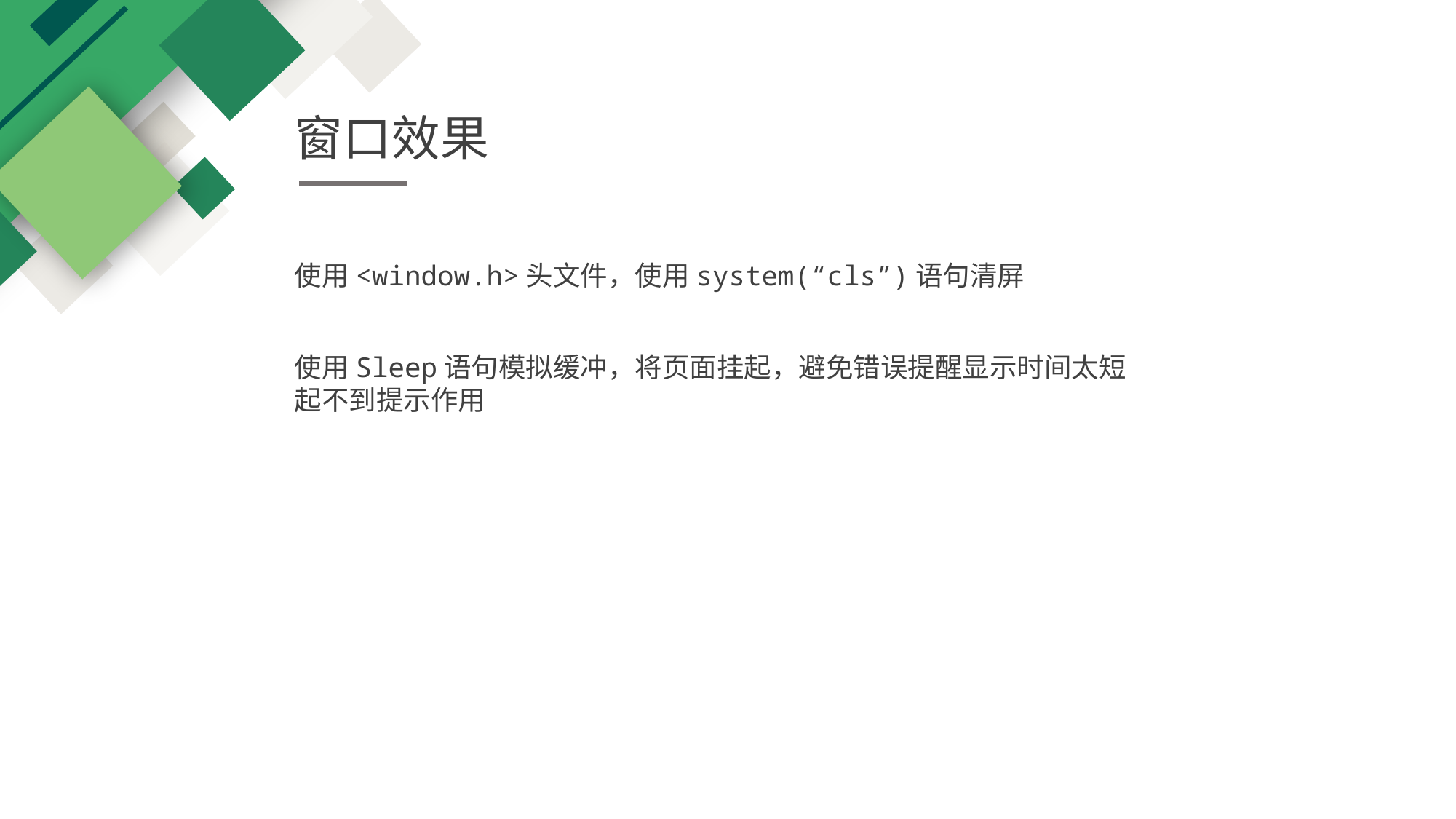

窗口效果
使用<window.h>头文件，使用system(“cls”)语句清屏
使用Sleep语句模拟缓冲，将页面挂起，避免错误提醒显示时间太短起不到提示作用